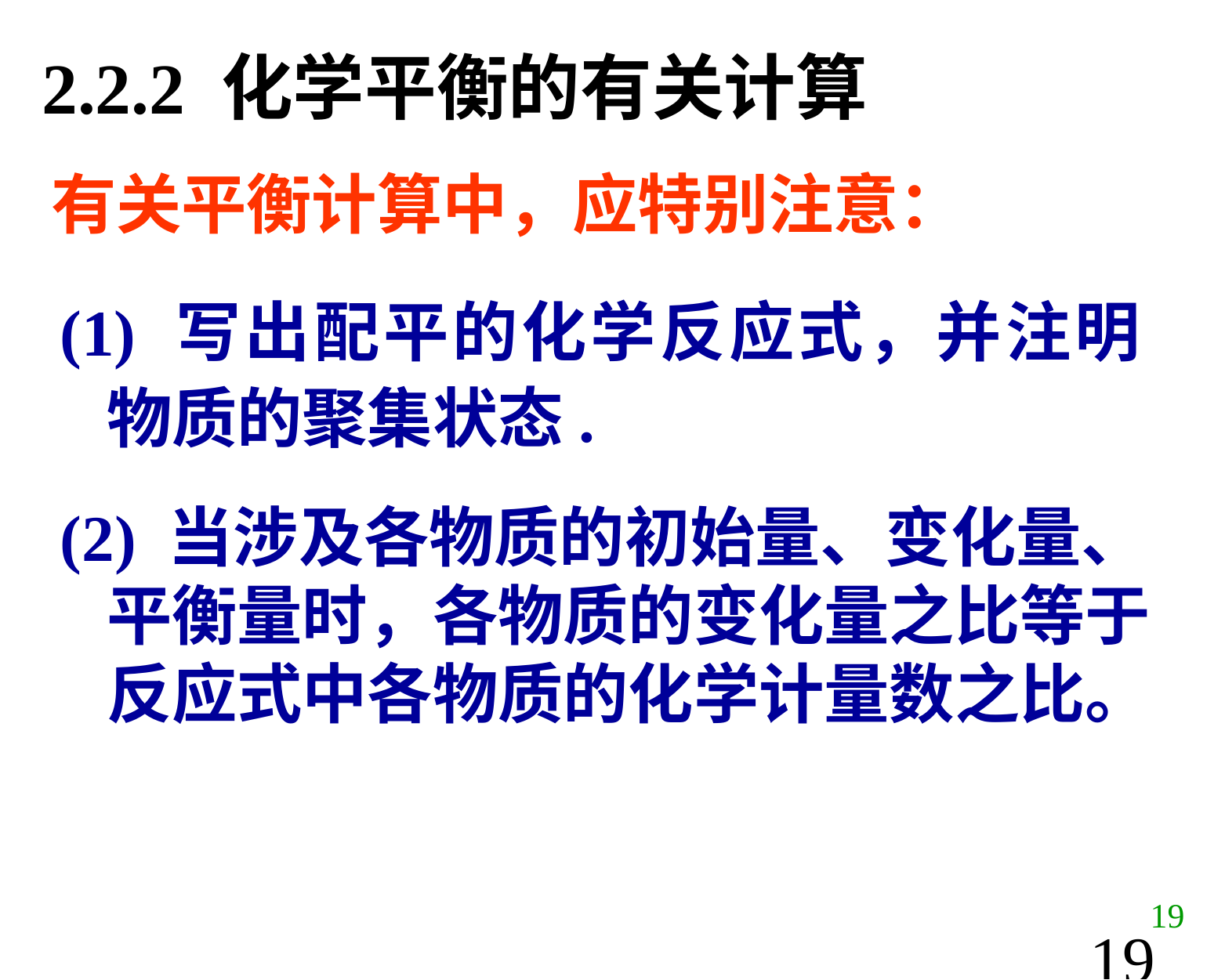

2.2.2 化学平衡的有关计算
有关平衡计算中，应特别注意：
(1) 写出配平的化学反应式，并注明物质的聚集状态.
(2) 当涉及各物质的初始量、变化量、平衡量时，各物质的变化量之比等于反应式中各物质的化学计量数之比。
19
19